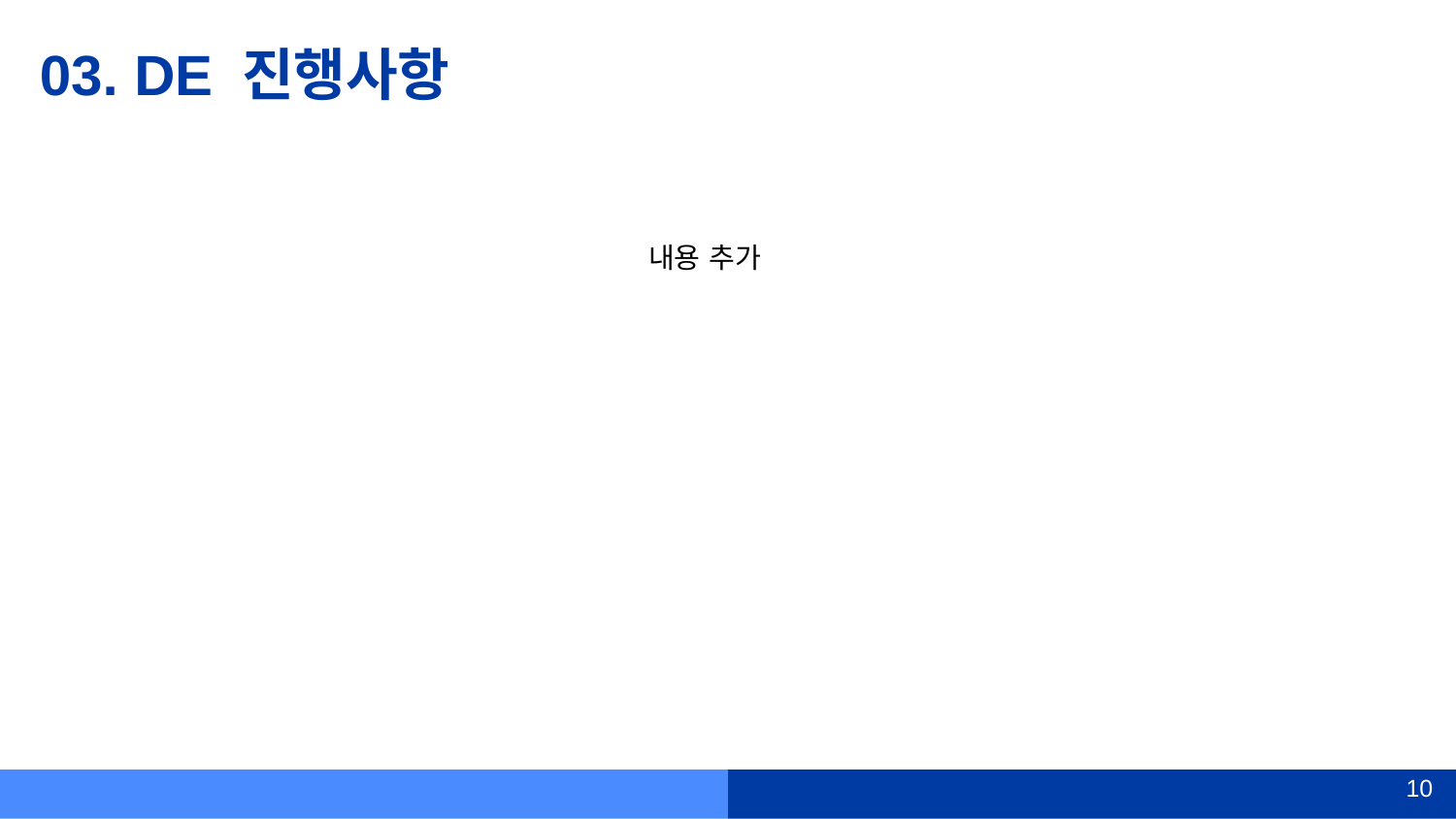

# 03. DE 진행사항
내용 추가
10